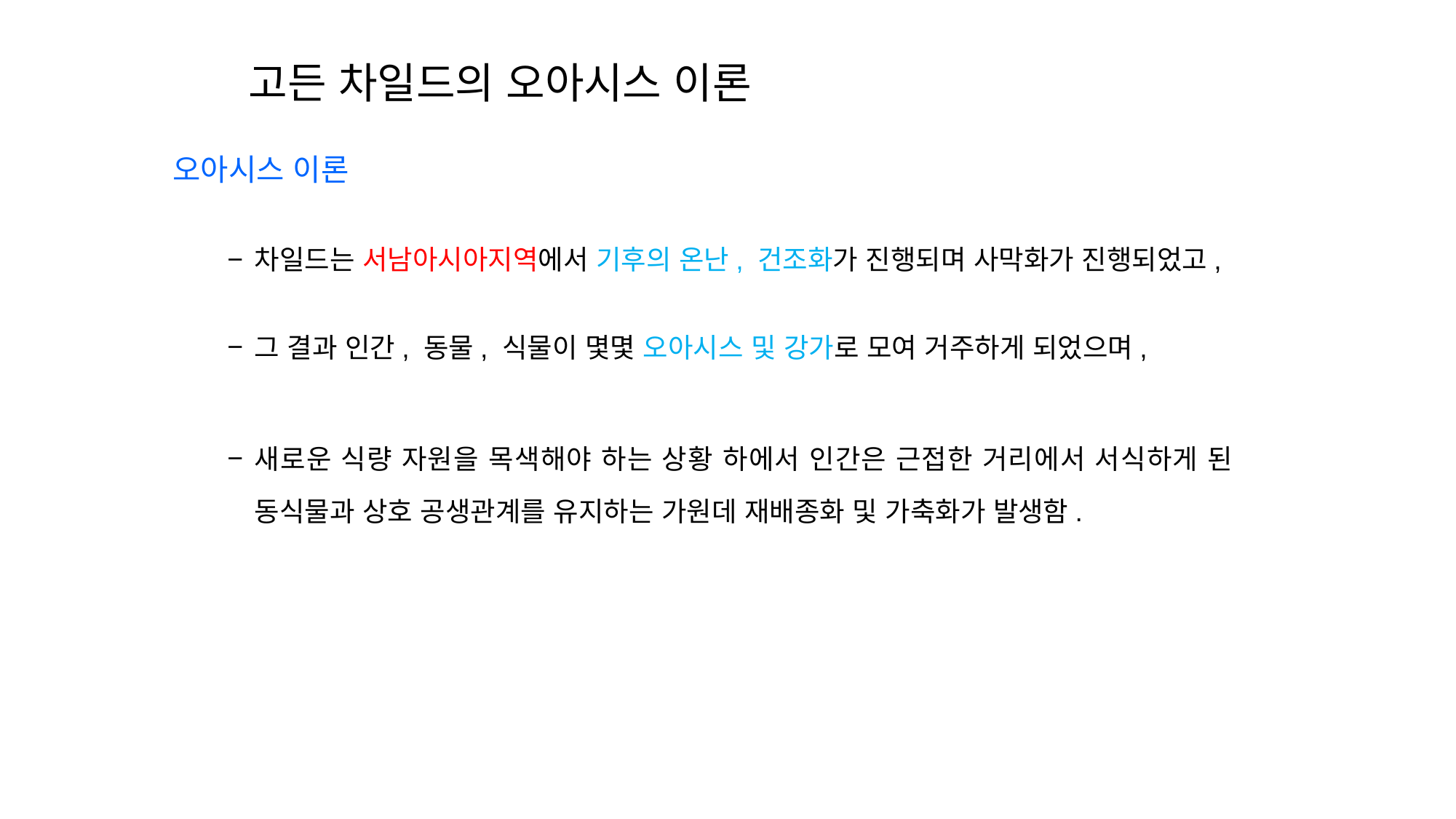

고든 차일드의 오아시스 이론
오아시스 이론

차일드는 서남아시아지역에서 기후의 온난, 건조화가 진행되며 사막화가 진행되었고,

그 결과 인간, 동물, 식물이 몇몇 오아시스 및 강가로 모여 거주하게 되었으며,

새로운 식량 자원을 목색해야 하는 상황 하에서 인간은 근접한 거리에서 서식하게 된 동식물과 상호 공생관계를 유지하는 가원데 재배종화 및 가축화가 발생함.